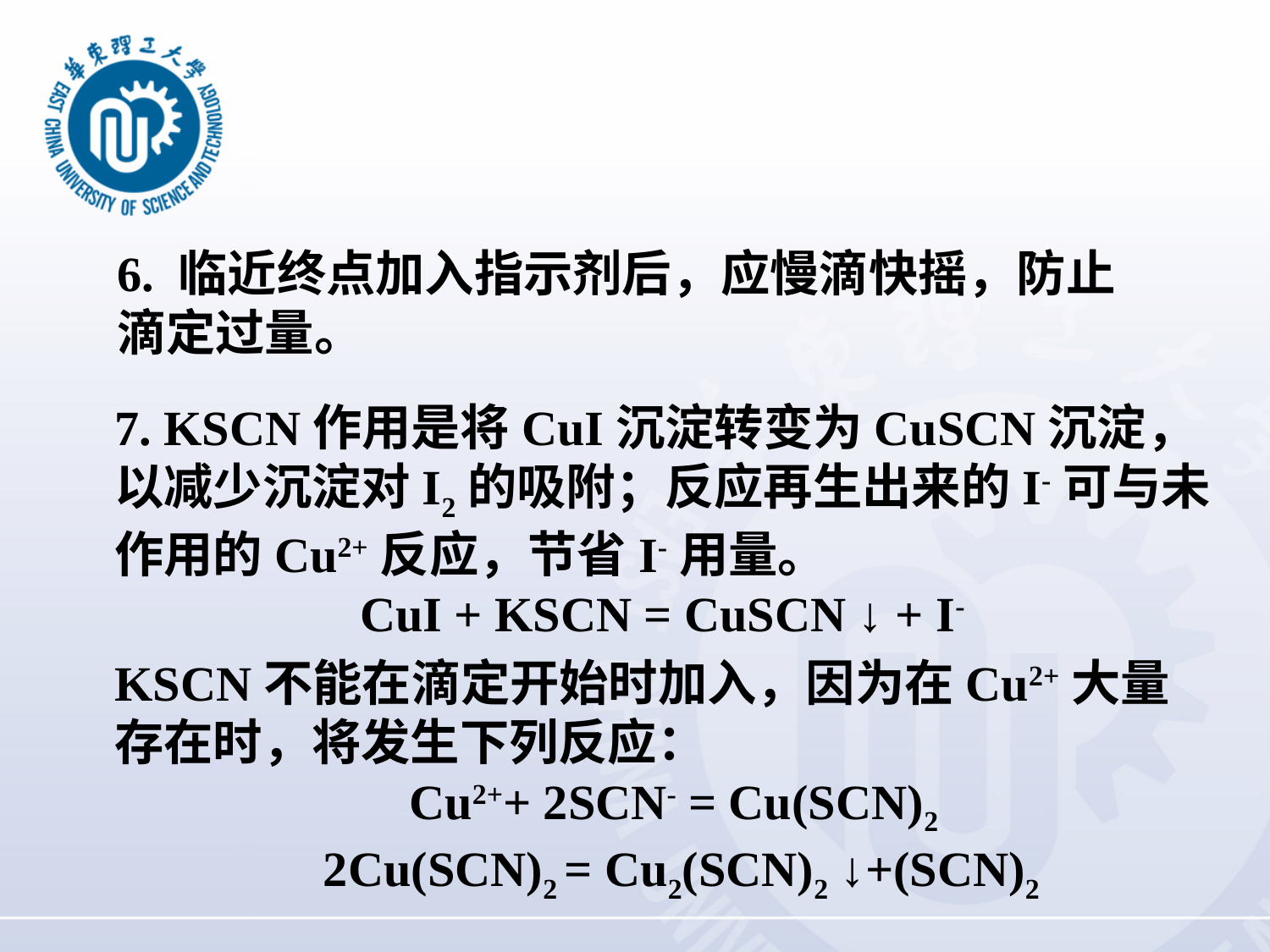

6. 临近终点加入指示剂后，应慢滴快摇，防止滴定过量。
7. KSCN作用是将CuI沉淀转变为CuSCN沉淀，以减少沉淀对I2的吸附；反应再生出来的I-可与未作用的Cu2+反应，节省I-用量。
CuI + KSCN = CuSCN ↓ + I-
KSCN不能在滴定开始时加入，因为在Cu2+大量存在时，将发生下列反应：
                        Cu2++ 2SCN- = Cu(SCN)2
                 2Cu(SCN)2 = Cu2(SCN)2 ↓+(SCN)2